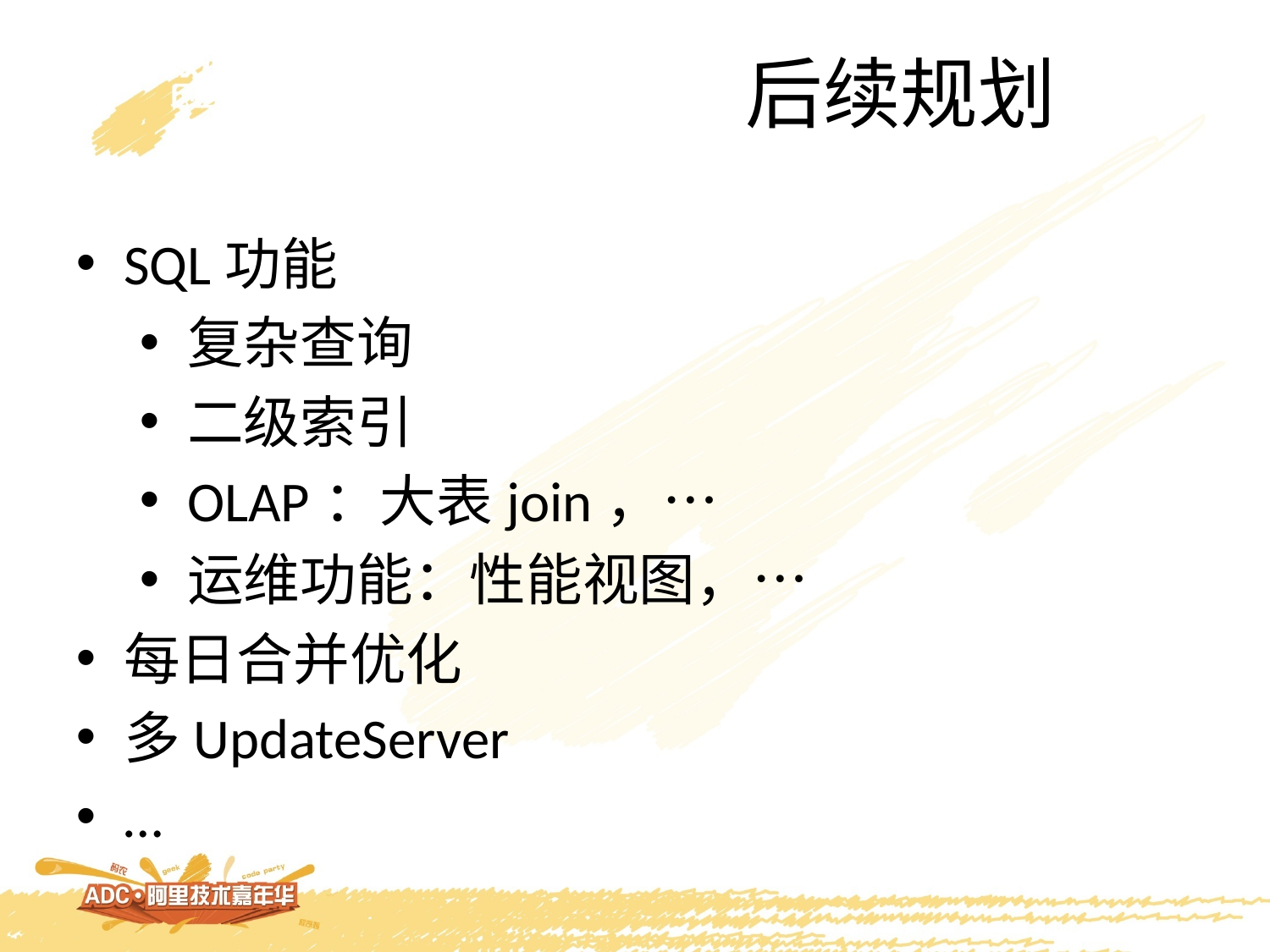

后续规划
SQL功能
复杂查询
二级索引
OLAP：大表join，…
运维功能：性能视图，…
每日合并优化
多UpdateServer
…